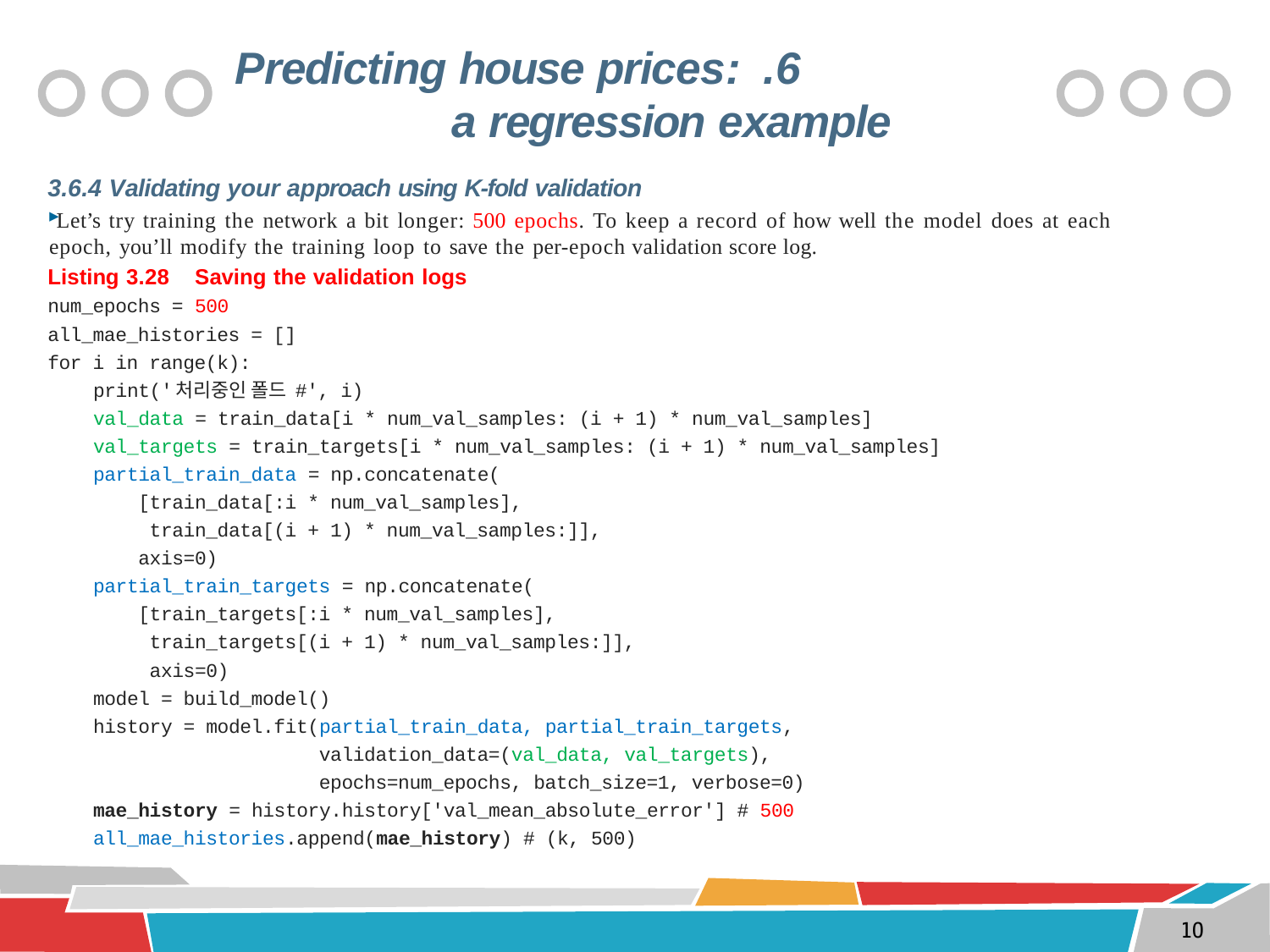

# 6. Predicting house prices: a regression example
3.6.4 Validating your approach using K-fold validation
Let’s try training the network a bit longer: 500 epochs. To keep a record of how well the model does at each epoch, you’ll modify the training loop to save the per-epoch validation score log.
Listing 3.28    Saving the validation logs at each fold
num_epochs = 500
all_mae_histories = []
for i in range(k):
    print('처리중인 폴드 #', i)
    val_data = train_data[i * num_val_samples: (i + 1) * num_val_samples]
    val_targets = train_targets[i * num_val_samples: (i + 1) * num_val_samples]
    partial_train_data = np.concatenate(
        [train_data[:i * num_val_samples],
         train_data[(i + 1) * num_val_samples:]],
        axis=0)
    partial_train_targets = np.concatenate(
        [train_targets[:i * num_val_samples],
         train_targets[(i + 1) * num_val_samples:]],
         axis=0)
    model = build_model()
    history = model.fit(partial_train_data, partial_train_targets,
                        validation_data=(val_data, val_targets),
                        epochs=num_epochs, batch_size=1, verbose=0)
    mae_history = history.history['val_mean_absolute_error'] # 500
    all_mae_histories.append(mae_history) # (k, 500)
10